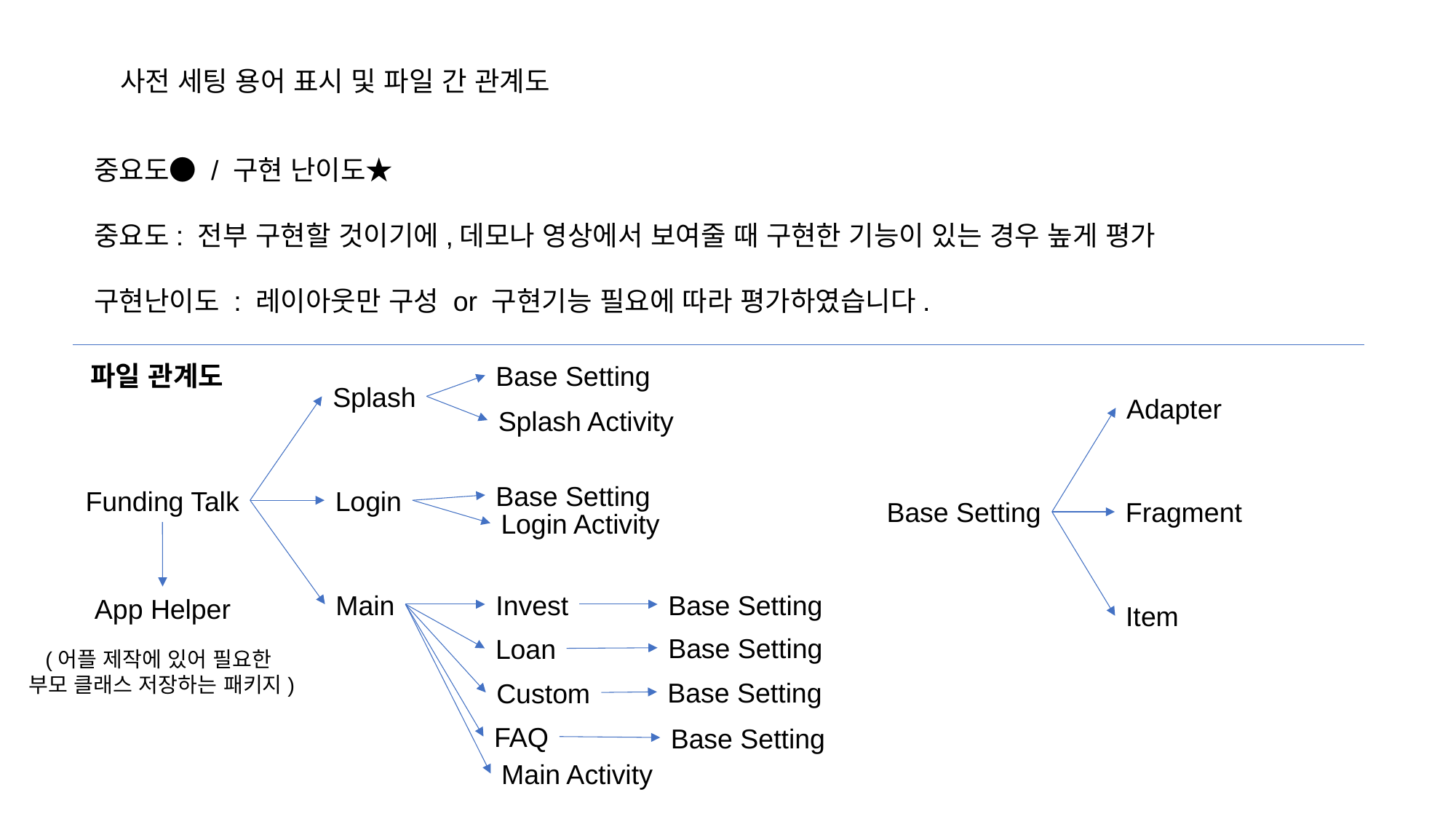

사전 세팅 용어 표시 및 파일 간 관계도
중요도● / 구현 난이도★
중요도: 전부 구현할 것이기에,데모나 영상에서 보여줄 때 구현한 기능이 있는 경우 높게 평가
구현난이도 : 레이아웃만 구성 or 구현기능 필요에 따라 평가하였습니다.
파일 관계도
Base Setting
Splash
Adapter
Base Setting
Fragment
Item
Splash Activity
Base Setting
Funding Talk
Login
Login Activity
Main
Invest
Base Setting
App Helper
Base Setting
Loan
(어플 제작에 있어 필요한
부모 클래스 저장하는 패키지)
Base Setting
Custom
FAQ
Base Setting
Main Activity